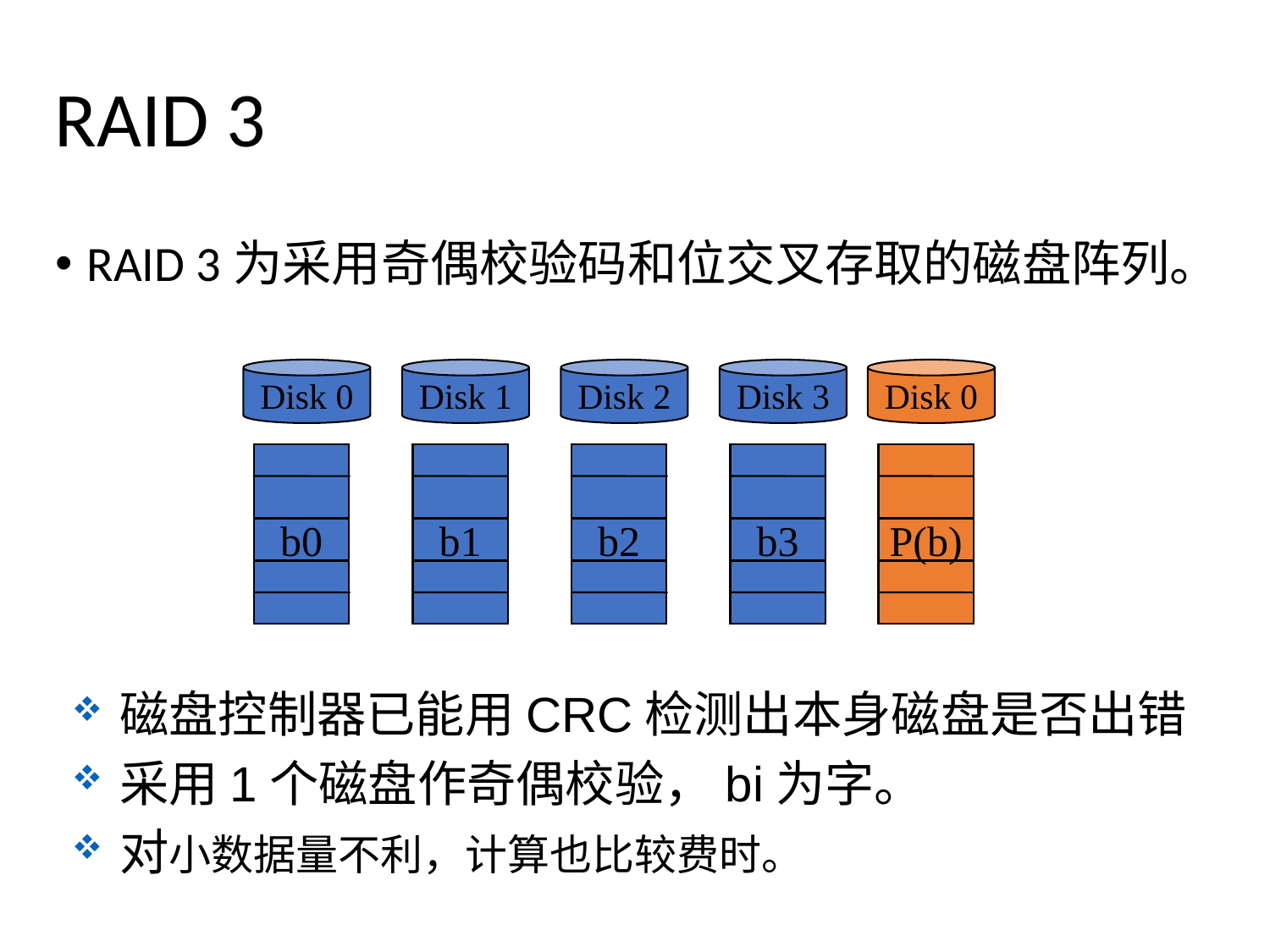

# RAID 3
RAID 3为采用奇偶校验码和位交叉存取的磁盘阵列。
Disk 0
Disk 1
Disk 2
Disk 3
Disk 0

b0

b1

b2

b3

P(b)

磁盘控制器已能用CRC检测出本身磁盘是否出错
采用1个磁盘作奇偶校验，bi为字。
对小数据量不利，计算也比较费时。